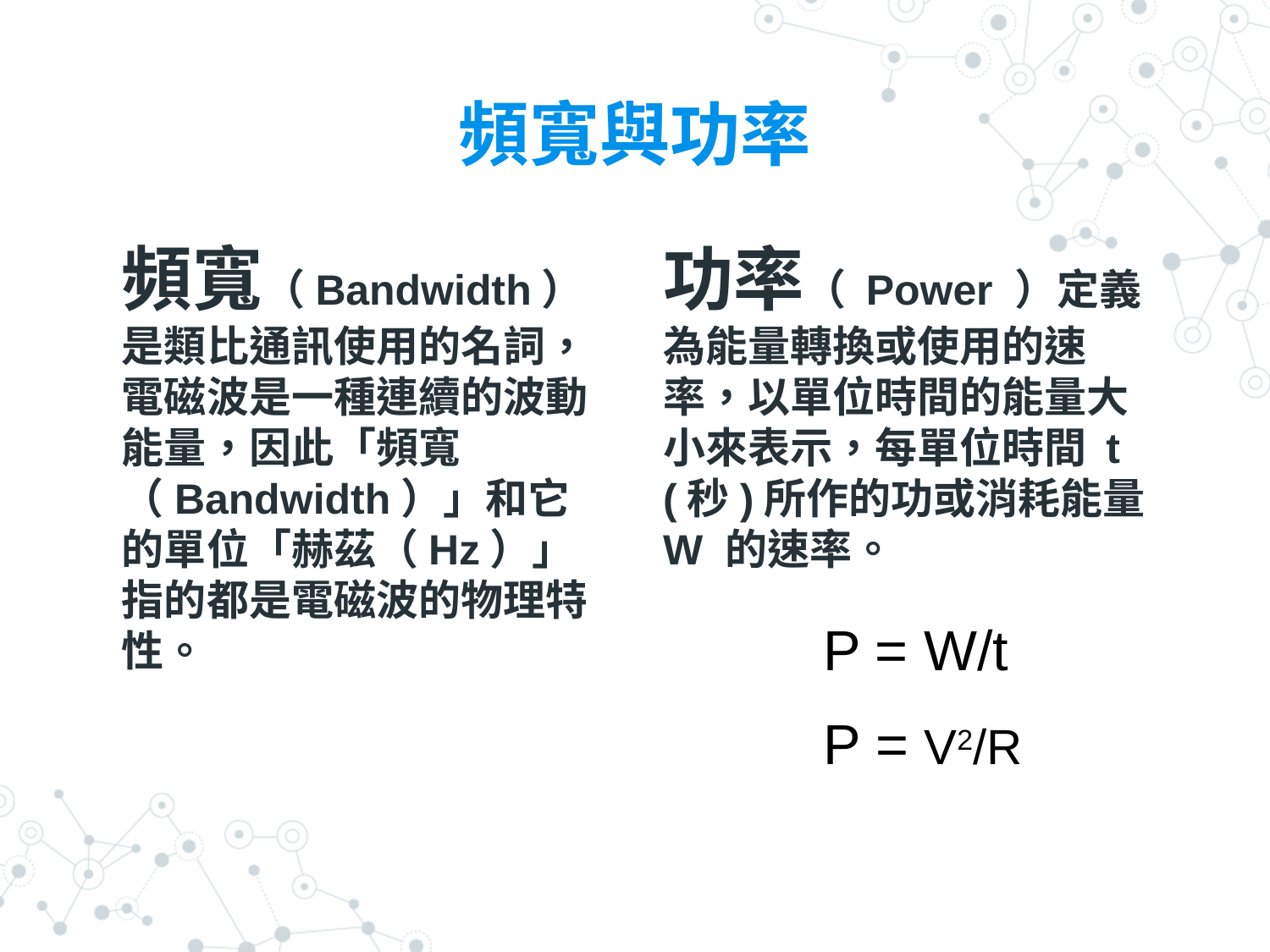

# 頻寬與功率
頻寬（Bandwidth）是類比通訊使用的名詞，電磁波是一種連續的波動能量，因此「頻寬（Bandwidth）」和它的單位「赫茲（Hz）」指的都是電磁波的物理特性。
功率（ Power ）定義為能量轉換或使用的速率，以單位時間的能量大小來表示，每單位時間 t (秒)所作的功或消耗能量 W 的速率。

P = W/t
P = V2/R